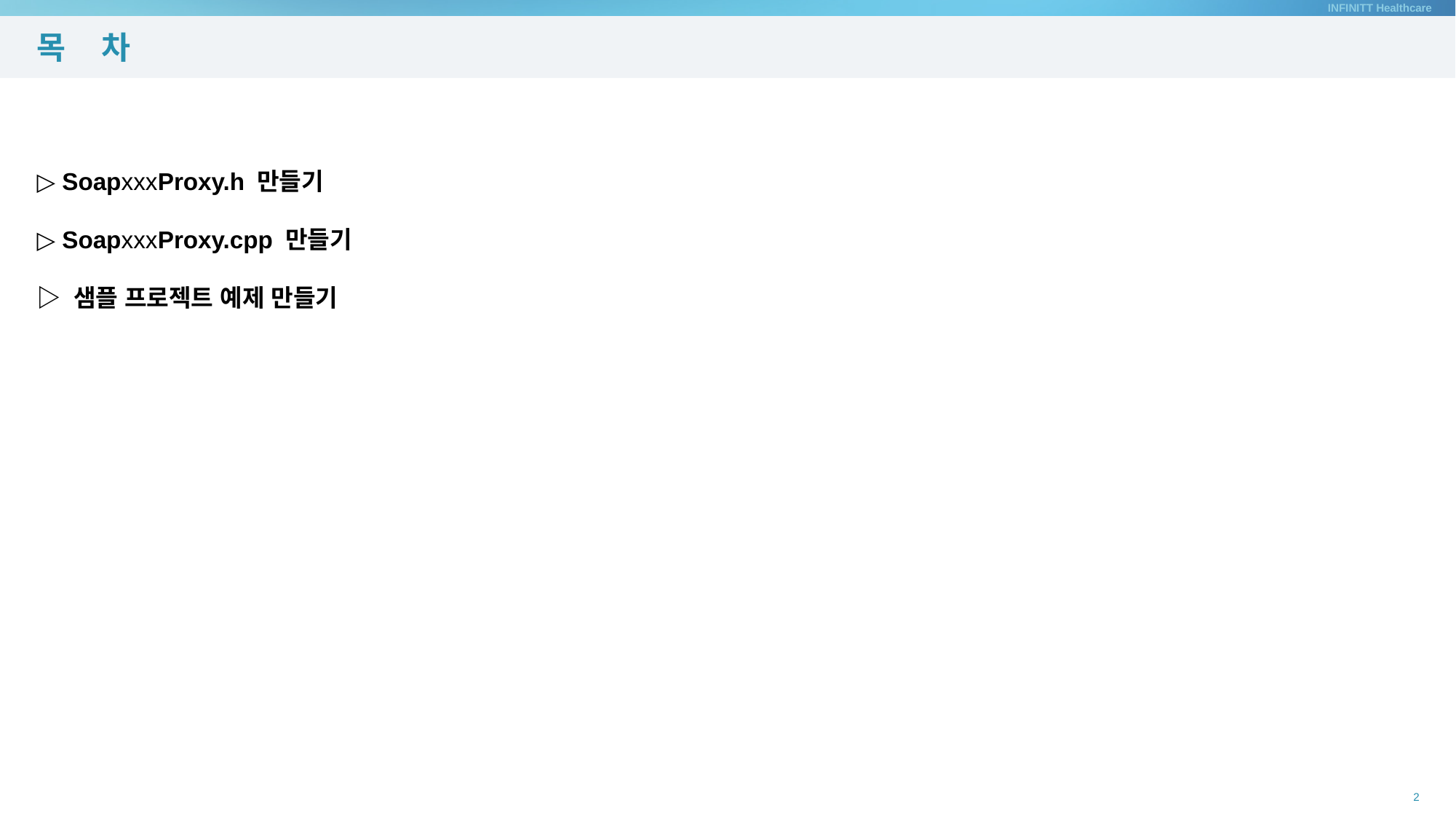

# 목    차
▷ SoapxxxProxy.h 만들기

▷ SoapxxxProxy.cpp 만들기

▷ 샘플 프로젝트 예제 만들기